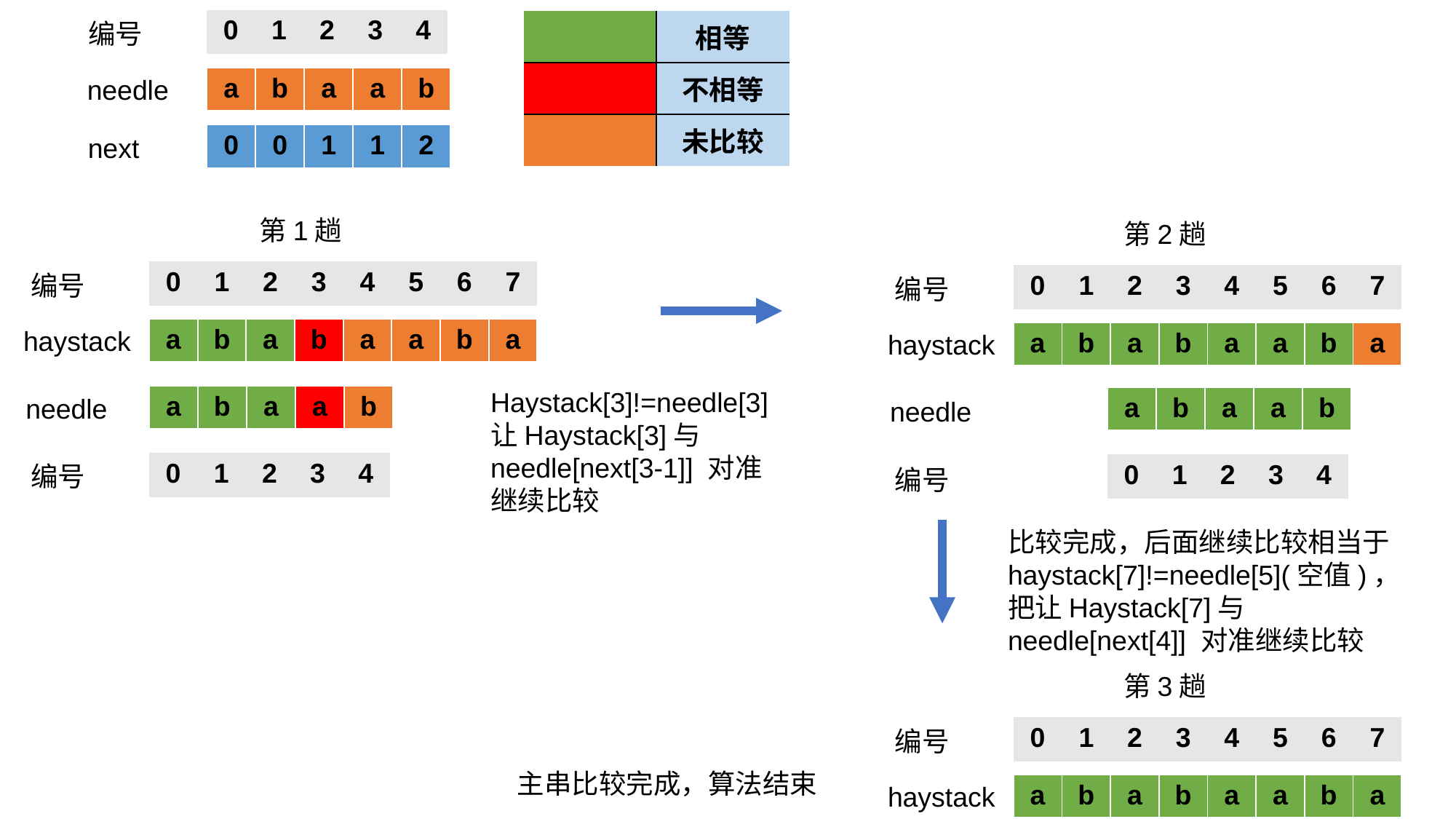

| 0 | 1 | 2 | 3 | 4 |
| --- | --- | --- | --- | --- |
|  | 相等 |
| --- | --- |
|  | 不相等 |
|  | 未比较 |
编号
needle
| a | b | a | a | b |
| --- | --- | --- | --- | --- |
| 0 | 0 | 1 | 1 | 2 |
| --- | --- | --- | --- | --- |
next
第1趟
第2趟
| 0 | 1 | 2 | 3 | 4 | 5 | 6 | 7 |
| --- | --- | --- | --- | --- | --- | --- | --- |
编号
| 0 | 1 | 2 | 3 | 4 | 5 | 6 | 7 |
| --- | --- | --- | --- | --- | --- | --- | --- |
编号
| a | b | a | b | a | a | b | a |
| --- | --- | --- | --- | --- | --- | --- | --- |
haystack
| a | b | a | b | a | a | b | a |
| --- | --- | --- | --- | --- | --- | --- | --- |
haystack
Haystack[3]!=needle[3]
让Haystack[3]与needle[next[3-1]] 对准继续比较
| a | b | a | a | b |
| --- | --- | --- | --- | --- |
needle
| a | b | a | a | b |
| --- | --- | --- | --- | --- |
needle
| 0 | 1 | 2 | 3 | 4 |
| --- | --- | --- | --- | --- |
| 0 | 1 | 2 | 3 | 4 |
| --- | --- | --- | --- | --- |
编号
编号
比较完成，后面继续比较相当于haystack[7]!=needle[5](空值)，把让Haystack[7]与needle[next[4]] 对准继续比较

第3趟
| 0 | 1 | 2 | 3 | 4 | 5 | 6 | 7 |
| --- | --- | --- | --- | --- | --- | --- | --- |
编号
主串比较完成，算法结束
| a | b | a | b | a | a | b | a |
| --- | --- | --- | --- | --- | --- | --- | --- |
haystack
| a | b | a | a | b |
| --- | --- | --- | --- | --- |
needle
| 0 | 1 | 2 | 3 | 4 |
| --- | --- | --- | --- | --- |
编号